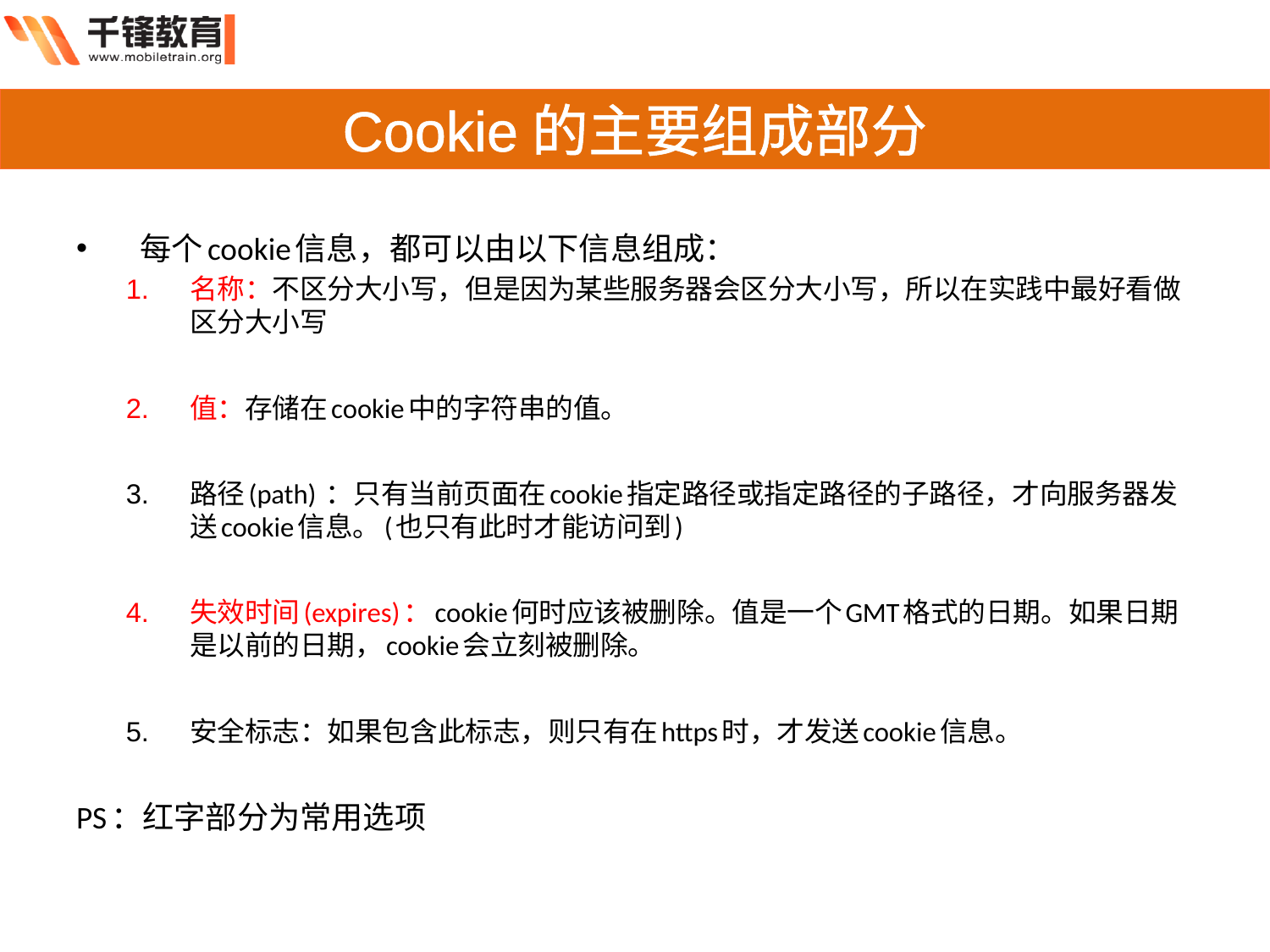

# Cookie的主要组成部分
每个cookie信息，都可以由以下信息组成：
名称：不区分大小写，但是因为某些服务器会区分大小写，所以在实践中最好看做区分大小写

值：存储在cookie中的字符串的值。

路径(path) ：只有当前页面在cookie指定路径或指定路径的子路径，才向服务器发送cookie信息。(也只有此时才能访问到)

失效时间(expires)：cookie何时应该被删除。值是一个GMT格式的日期。如果日期是以前的日期，cookie会立刻被删除。

安全标志：如果包含此标志，则只有在https时，才发送cookie信息。

PS：红字部分为常用选项